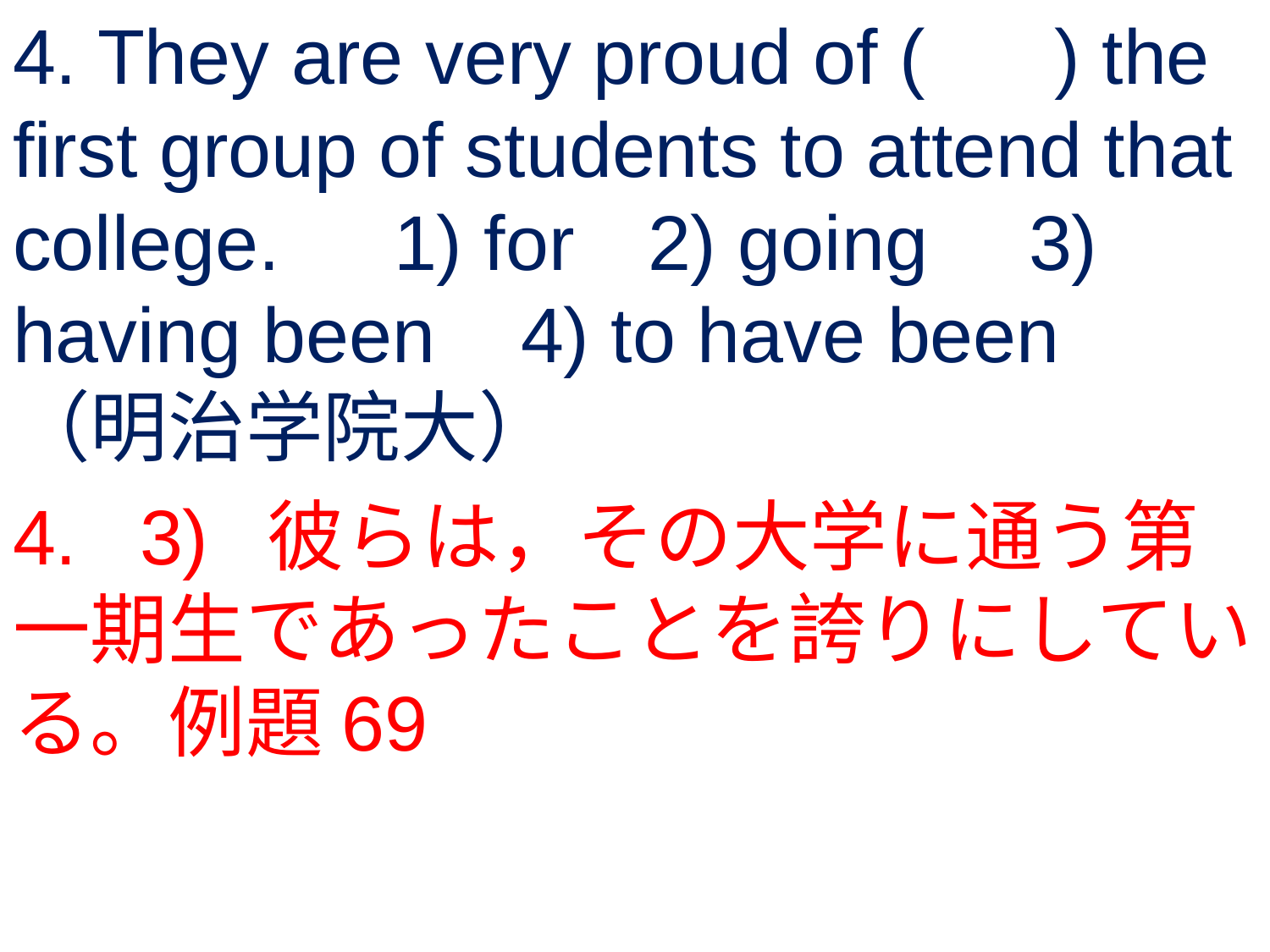

# 4. They are very proud of (      ) the first group of students to attend that college.	1) for	2) going	3) having been	4) to have been	（明治学院大）
4.	3) 	彼らは，その大学に通う第一期生であったことを誇りにしている。例題69